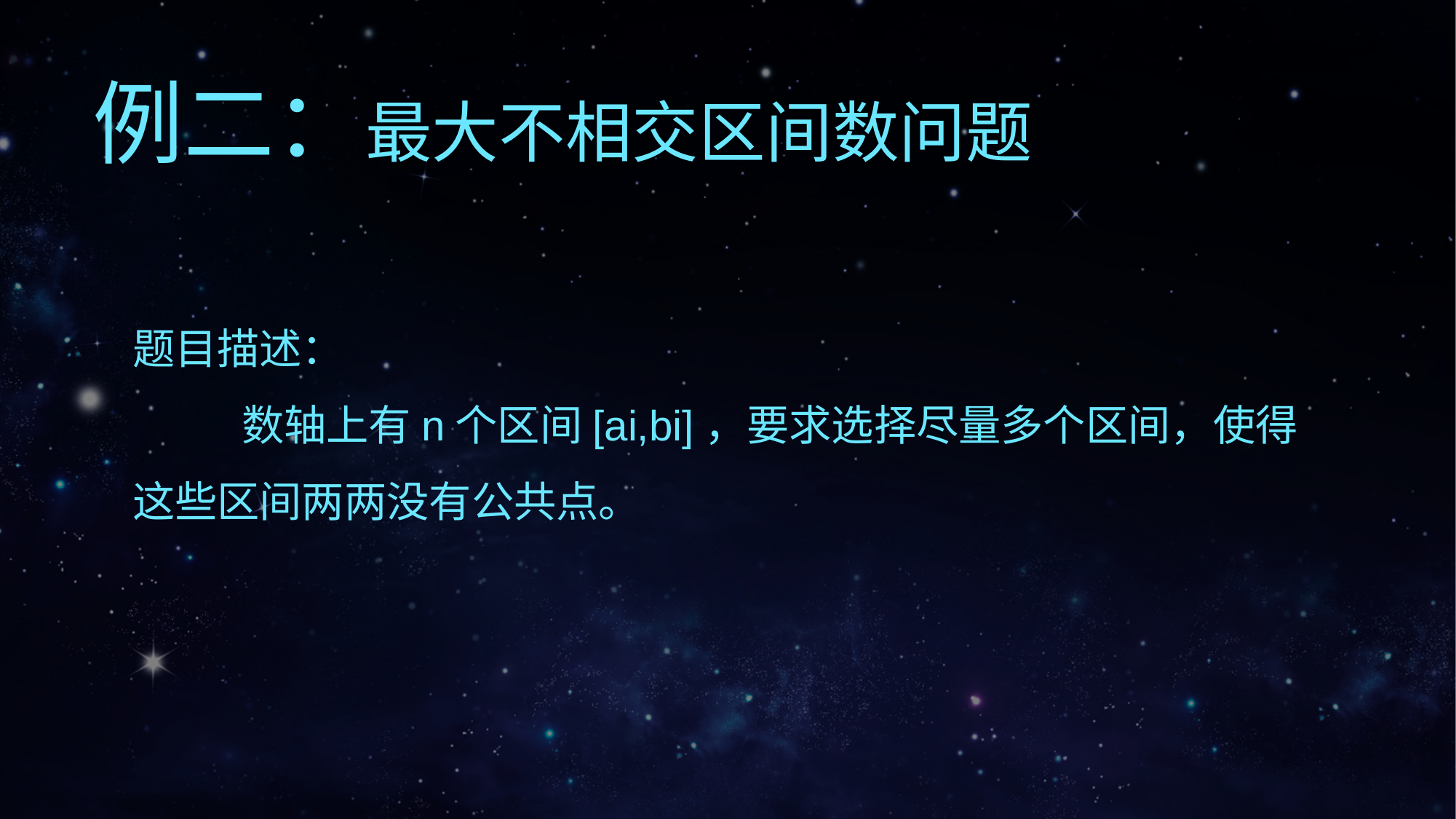

例二：最大不相交区间数问题
题目描述：
	数轴上有n个区间[ai,bi]，要求选择尽量多个区间，使得
这些区间两两没有公共点。